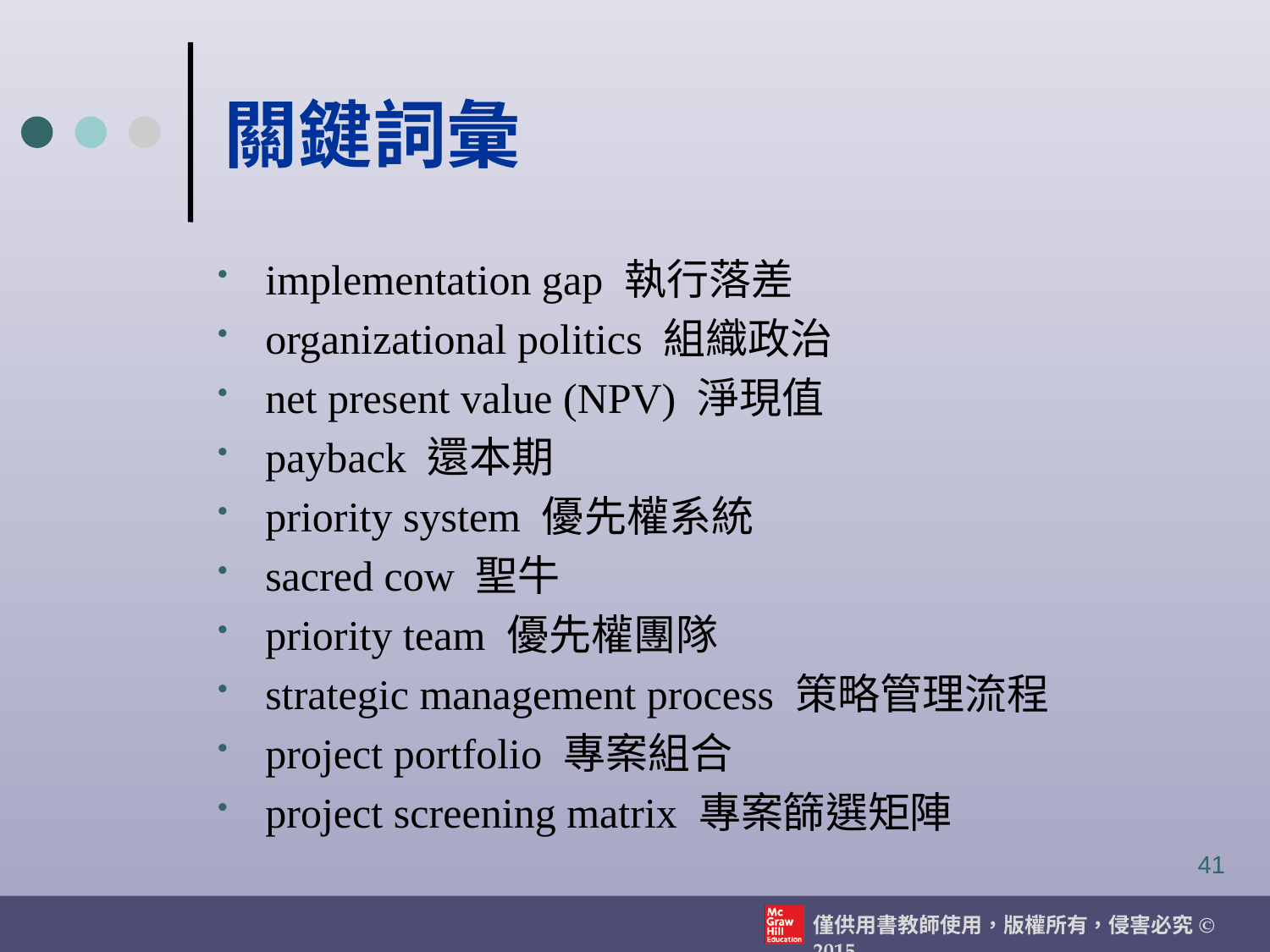

# 關鍵詞彙
implementation gap 執行落差
organizational politics 組織政治
net present value (NPV) 淨現值
payback 還本期
priority system 優先權系統
sacred cow 聖牛
priority team 優先權團隊
strategic management process 策略管理流程
project portfolio 專案組合
project screening matrix 專案篩選矩陣
41